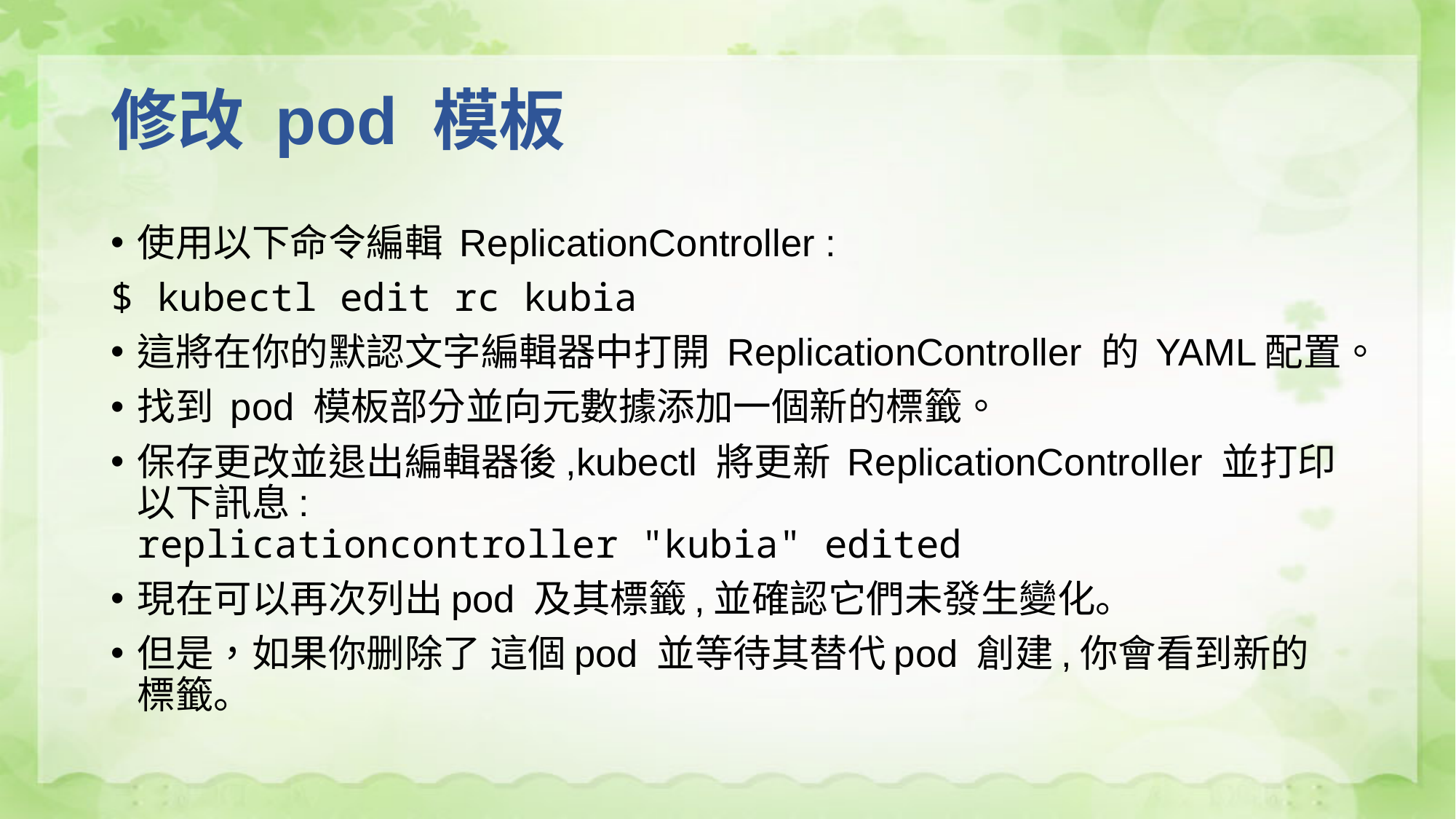

# 修改 pod 模板
使用以下命令編輯 ReplicationController :
$ kubectl edit rc kubia
這將在你的默認文字編輯器中打開 ReplicationController 的 YAML配置。
找到 pod 模板部分並向元數據添加一個新的標籤。
保存更改並退出編輯器後,kubectl 將更新 ReplicationController 並打印以下訊息:
replicationcontroller "kubia" edited
現在可以再次列出pod 及其標籤,並確認它們未發生變化。
但是，如果你删除了 這個pod 並等待其替代pod 創建,你會看到新的標籤。